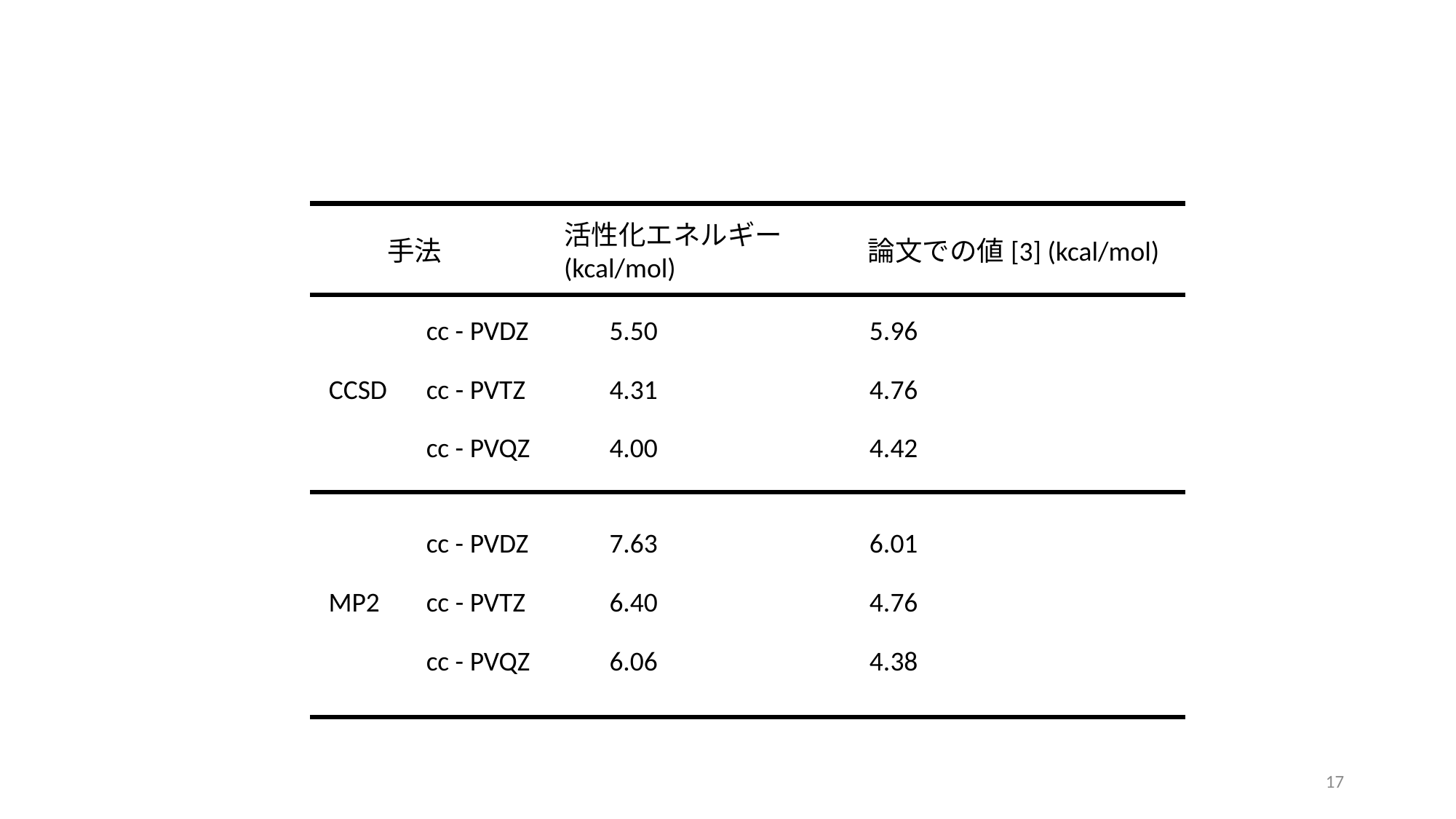

活性化エネルギー
(kcal/mol)
手法
論文での値[3] (kcal/mol)
cc - PVDZ
5.50
5.96
CCSD
cc - PVTZ
4.31
4.76
cc - PVQZ
4.00
4.42
cc - PVDZ
7.63
6.01
MP2
cc - PVTZ
6.40
4.76
cc - PVQZ
6.06
4.38
17